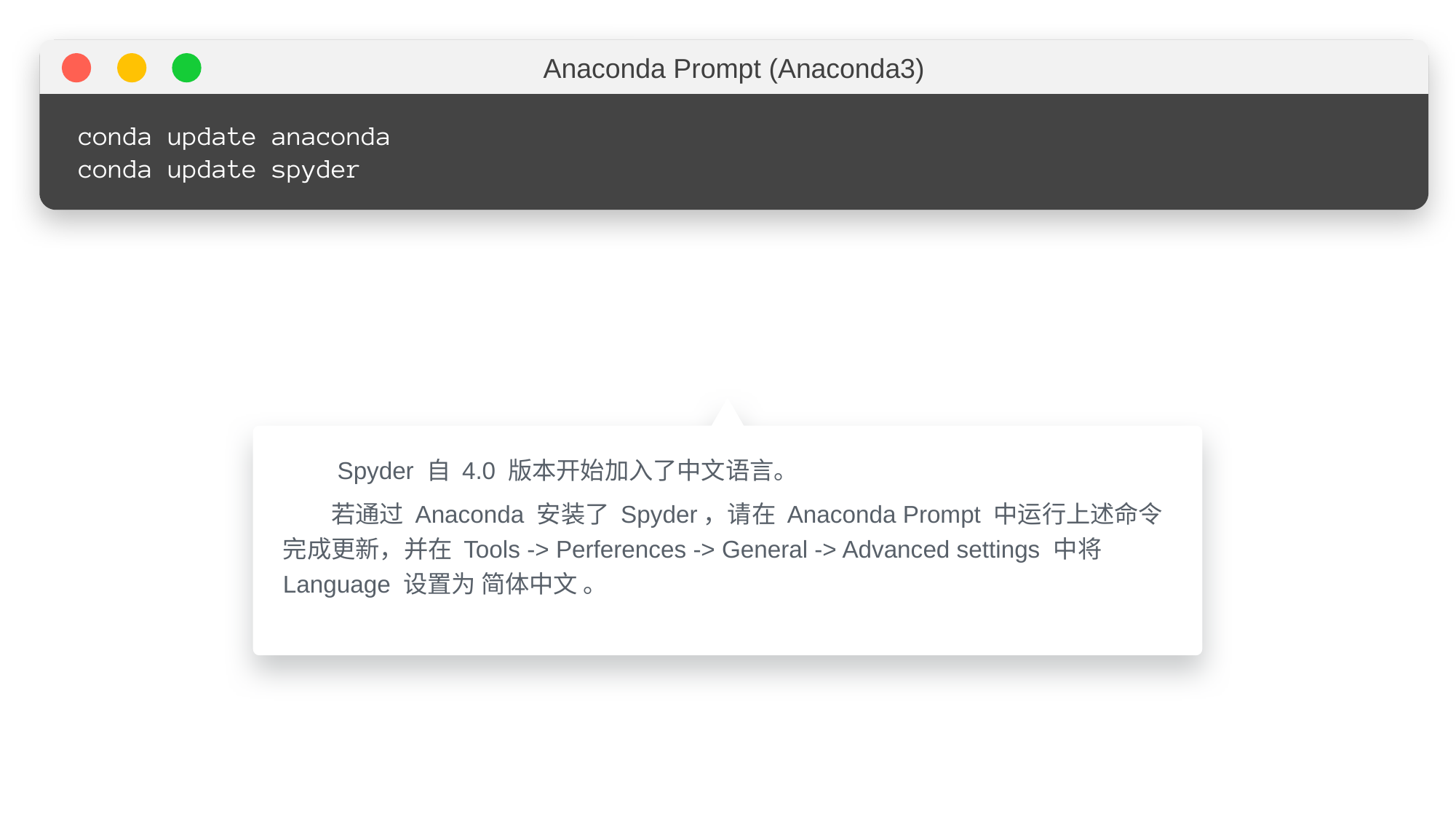

conda update anaconda
conda update spyder
Anaconda Prompt (Anaconda3)

　　Spyder 自 4.0 版本开始加入了中文语言。
　　若通过 Anaconda 安装了 Spyder，请在 Anaconda Prompt 中运行上述命令完成更新，并在 Tools -> Perferences -> General -> Advanced settings 中将 Language 设置为 简体中文 。